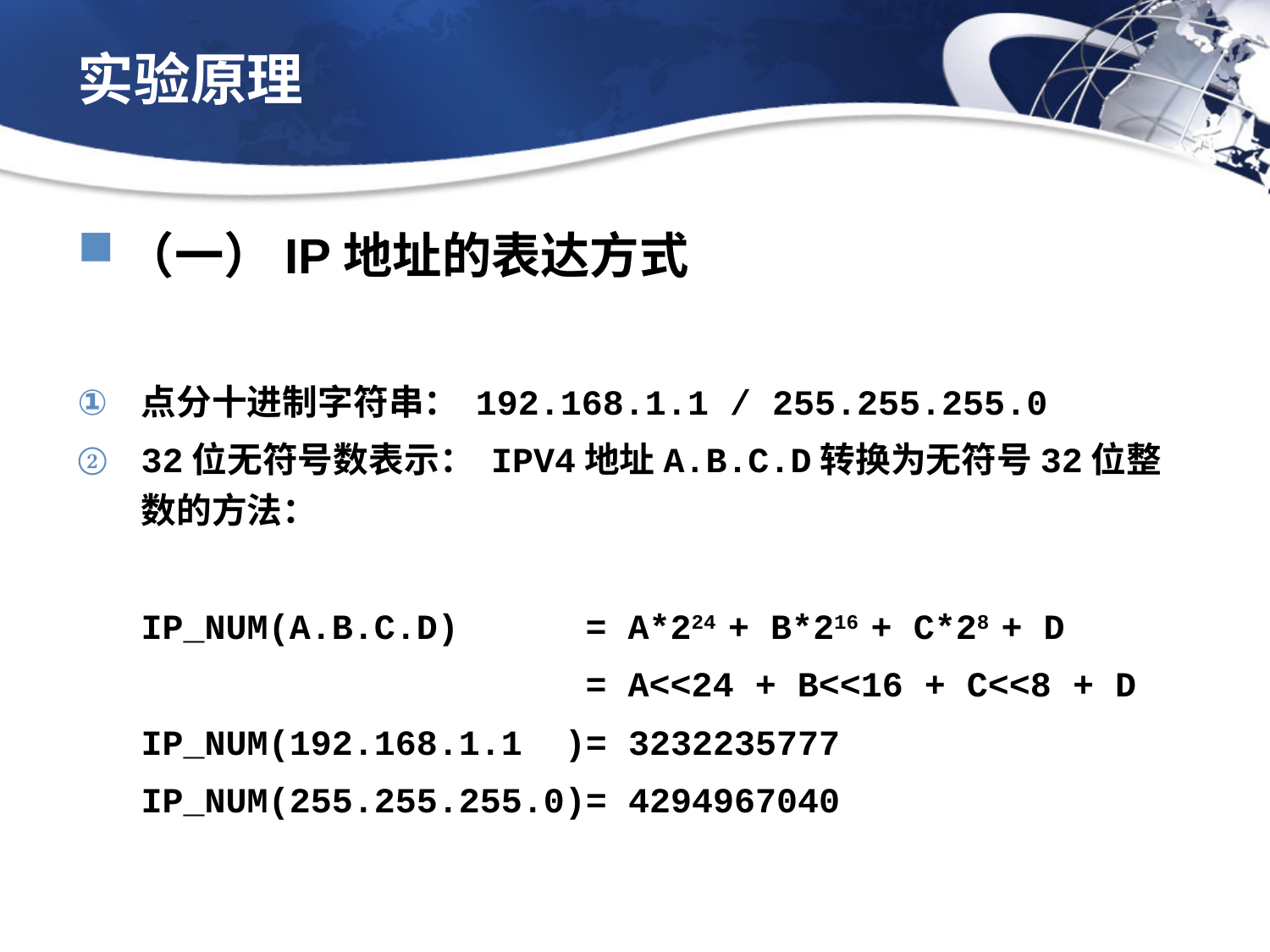

# 实验原理
（一）IP地址的表达方式

点分十进制字符串： 192.168.1.1 / 255.255.255.0
32位无符号数表示： IPV4地址A.B.C.D转换为无符号32位整数的方法：

IP_NUM(A.B.C.D)	= A*224 + B*216 + C*28 + D
= A<<24 + B<<16 + C<<8 + D
IP_NUM(192.168.1.1  )= 3232235777
IP_NUM(255.255.255.0)= 4294967040